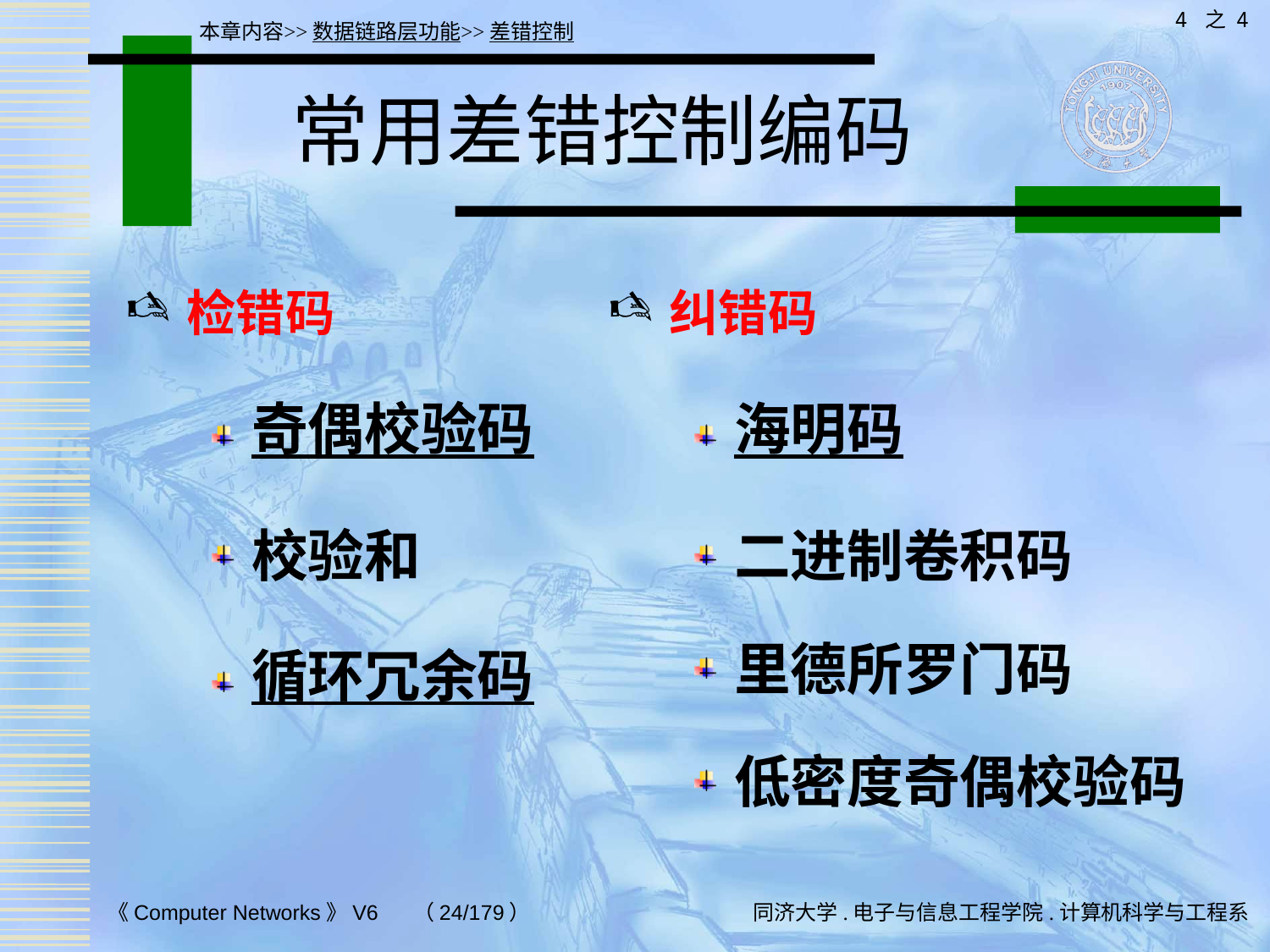

4 之 4
本章内容>>数据链路层功能>>差错控制
# 常用差错控制编码
检错码
奇偶校验码
校验和
循环冗余码
纠错码
海明码
二进制卷积码
里德所罗门码
低密度奇偶校验码